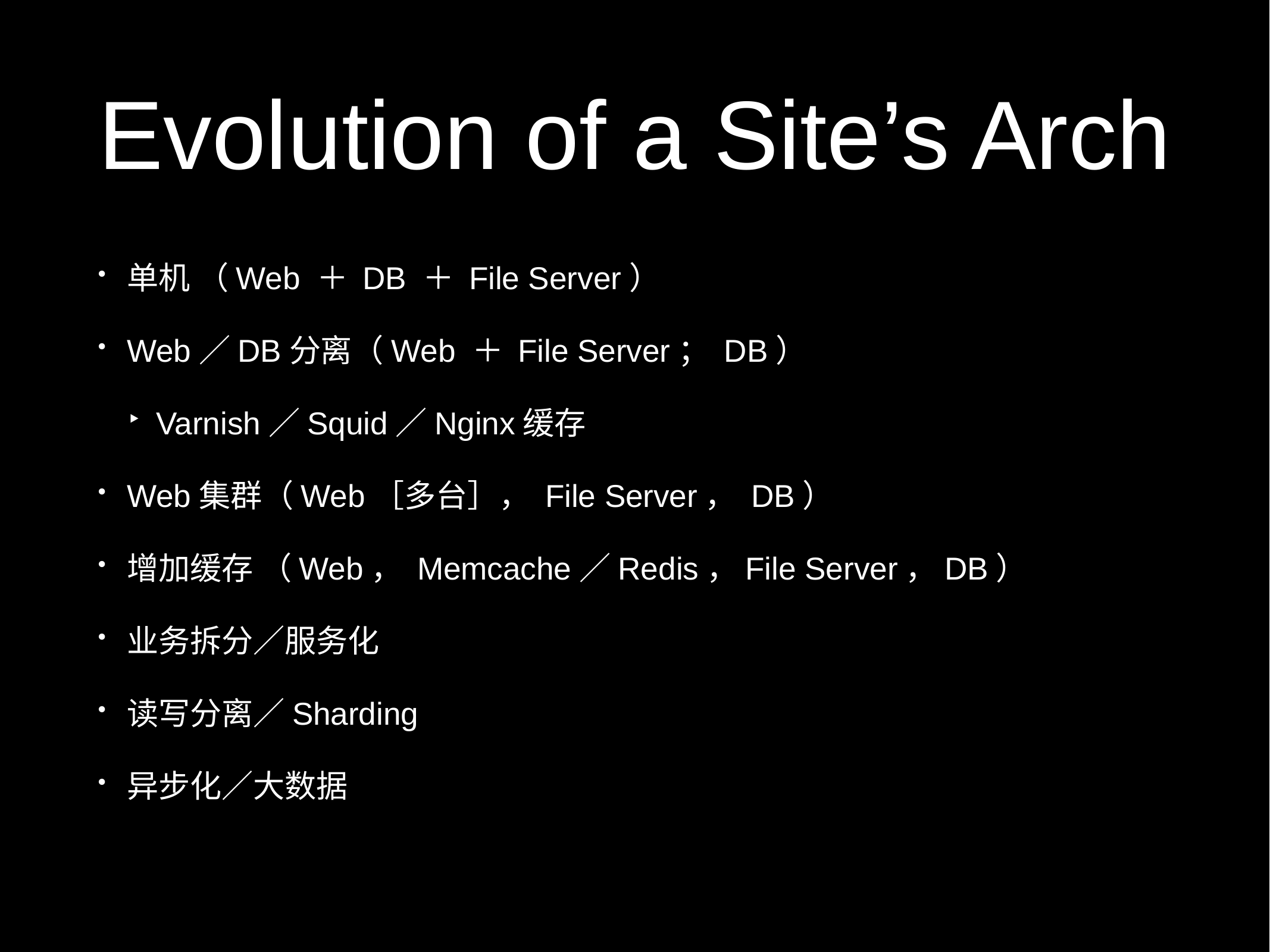

# Evolution of a Site’s Arch
单机 （Web ＋ DB ＋ File Server）
Web／DB分离（Web ＋ File Server； DB）
Varnish／Squid／Nginx缓存
Web集群（Web［多台］， File Server， DB）
增加缓存 （Web， Memcache／Redis，File Server，DB）
业务拆分／服务化
读写分离／Sharding
异步化／大数据